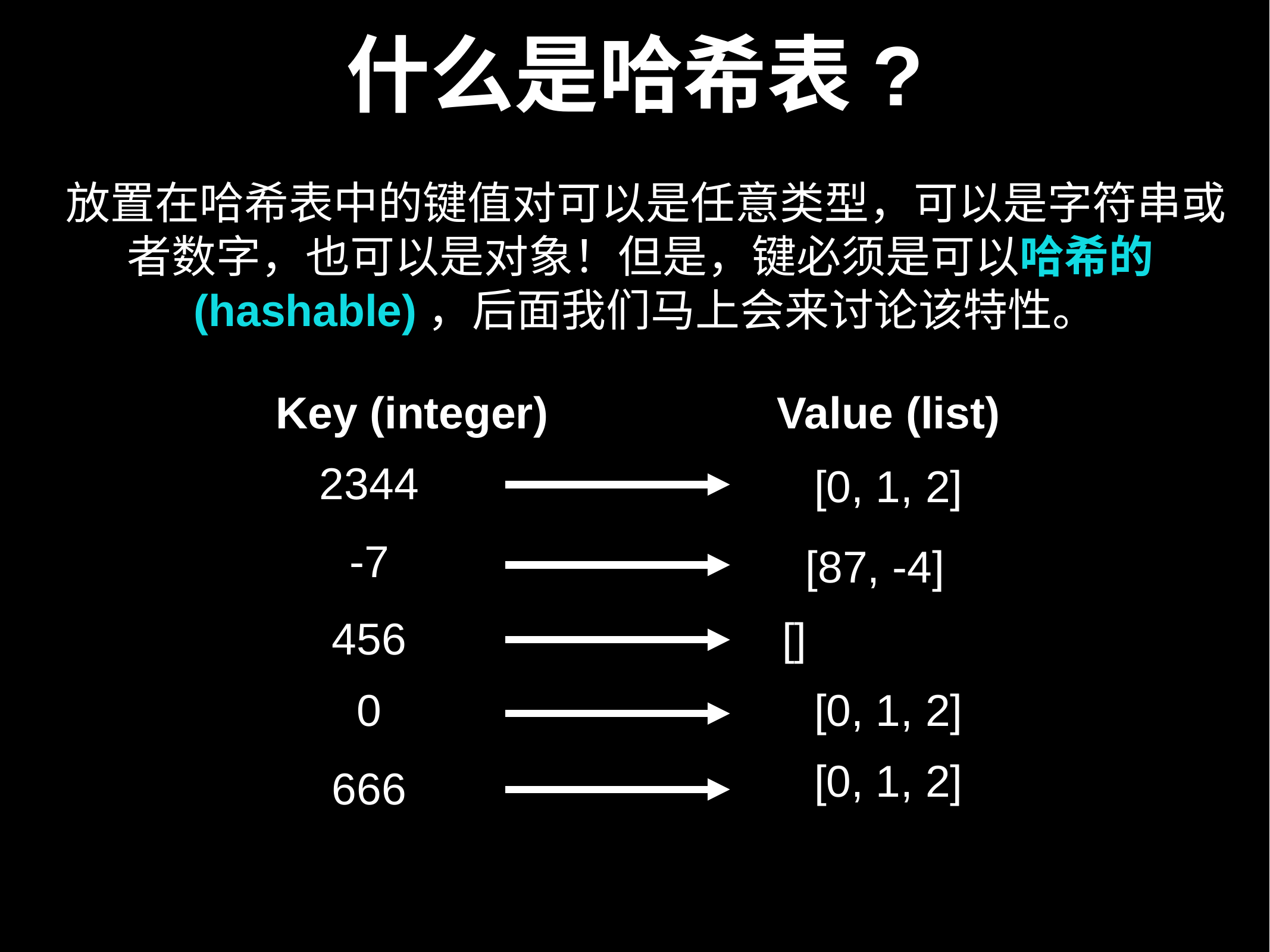

# 什么是哈希表?
放置在哈希表中的键值对可以是任意类型，可以是字符串或者数字，也可以是对象！但是，键必须是可以哈希的(hashable)，后面我们马上会来讨论该特性。
Key (integer)
Value (list)
2344
[0, 1, 2]

-7
[87, -4]

456
[]

0
[0, 1, 2]

[0, 1, 2]
666